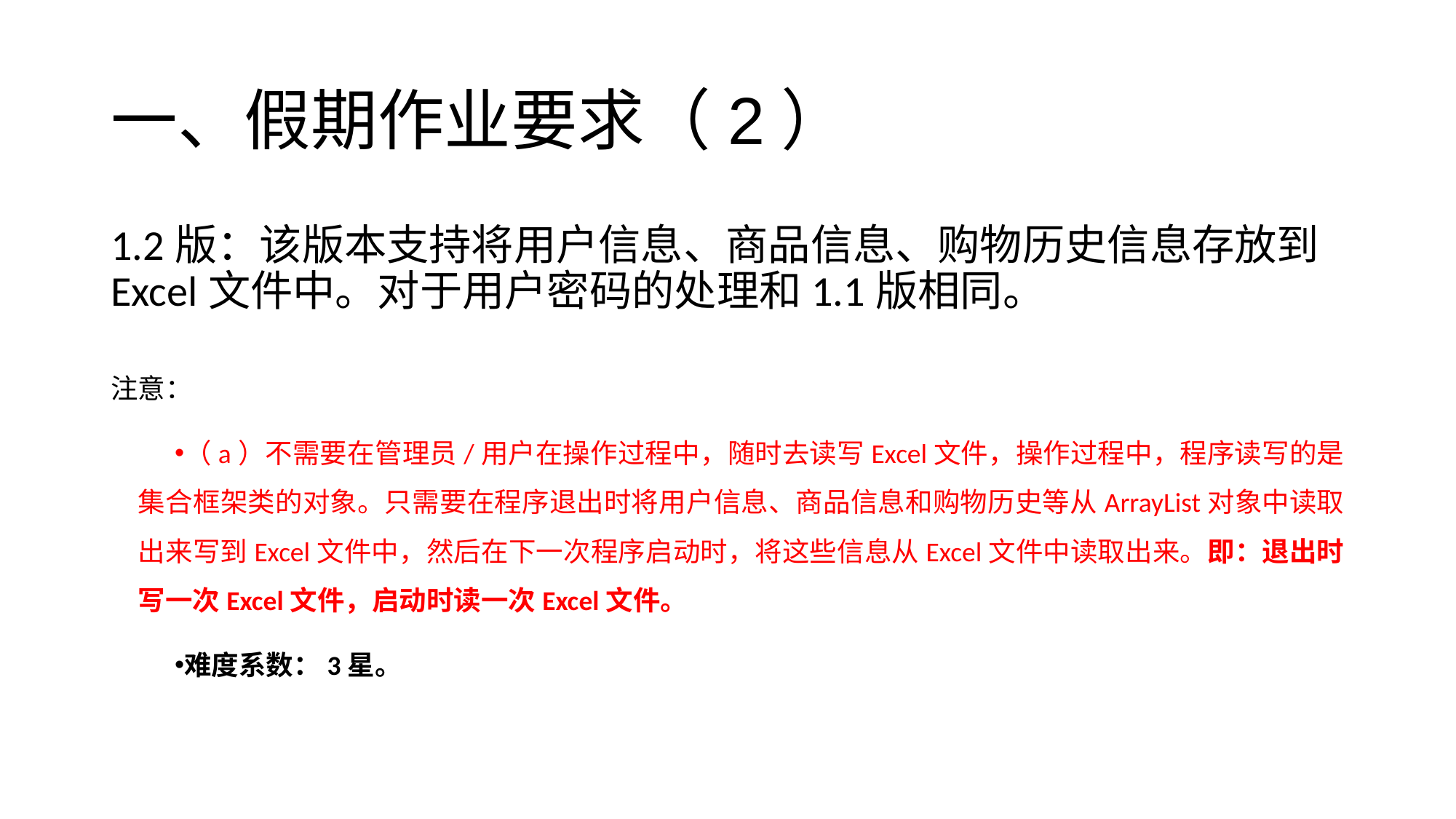

# 一、假期作业要求（2）
1.2版：该版本支持将用户信息、商品信息、购物历史信息存放到Excel文件中。对于用户密码的处理和1.1版相同。

注意：
（a）不需要在管理员/用户在操作过程中，随时去读写Excel文件，操作过程中，程序读写的是集合框架类的对象。只需要在程序退出时将用户信息、商品信息和购物历史等从ArrayList对象中读取出来写到Excel文件中，然后在下一次程序启动时，将这些信息从Excel文件中读取出来。即：退出时写一次Excel文件，启动时读一次Excel文件。
难度系数：3星。